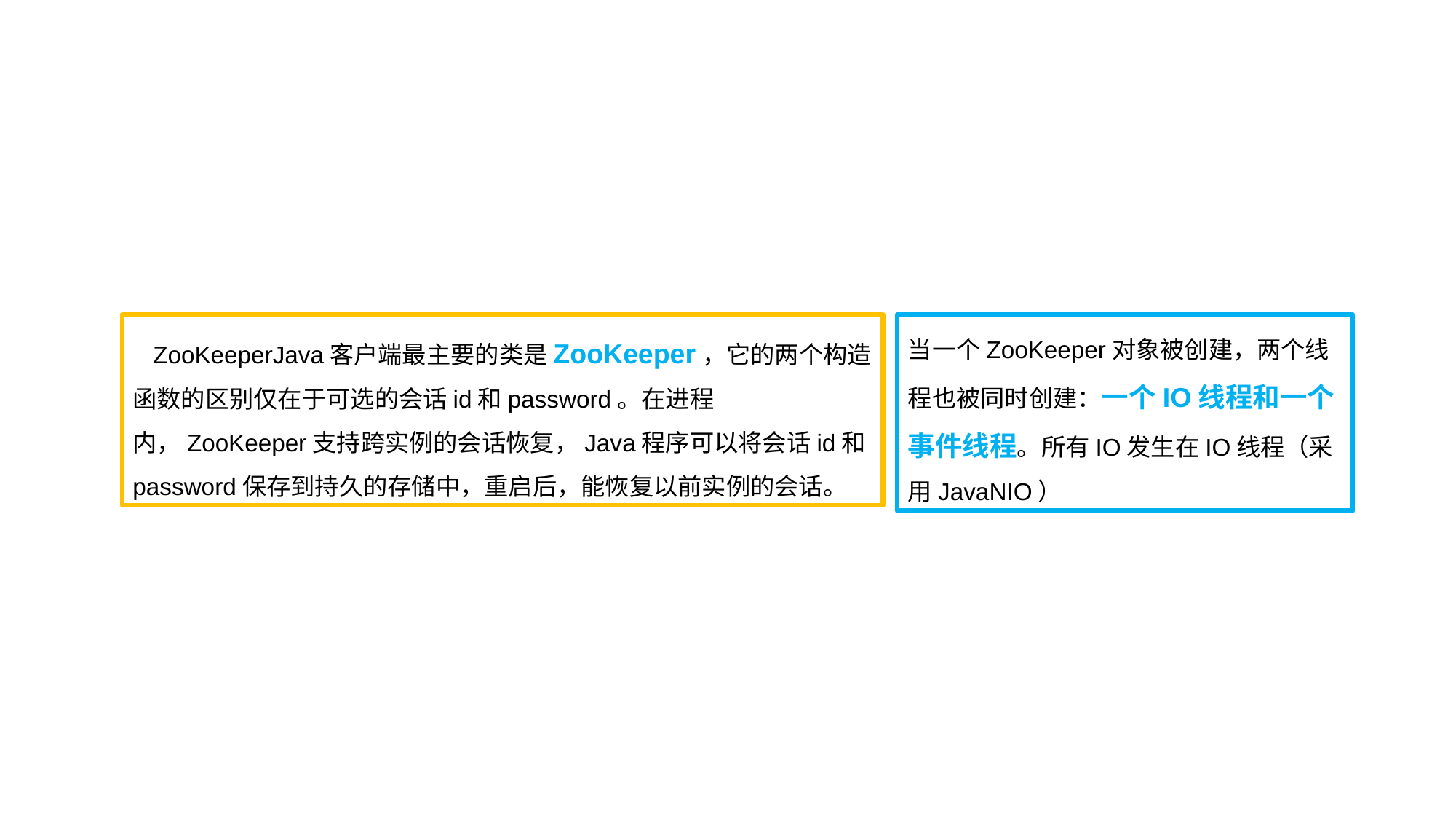

第八章  Binding
   ZooKeeperJava客户端最主要的类是ZooKeeper，它的两个构造函数的区别仅在于可选的会话id和password。在进程内，ZooKeeper支持跨实例的会话恢复，Java程序可以将会话id和password保存到持久的存储中，重启后，能恢复以前实例的会话。
当一个ZooKeeper对象被创建，两个线程也被同时创建：一个IO线程和一个事件线程。所有IO发生在IO线程（采用JavaNIO）